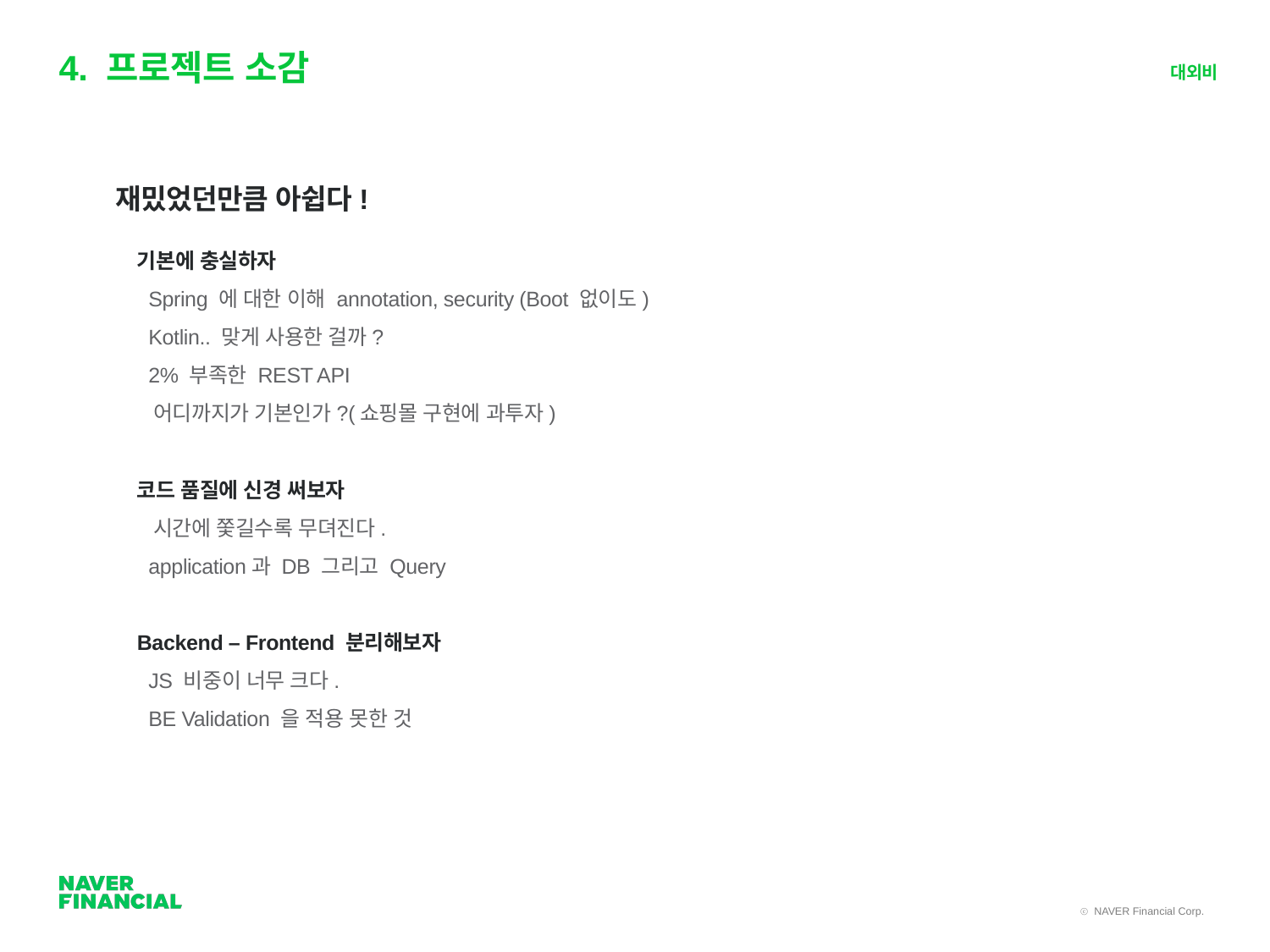

4. 프로젝트 소감

대외비
재밌었던만큼 아쉽다!
기본에 충실하자
  Spring 에 대한 이해 annotation, security (Boot 없이도)
  Kotlin.. 맞게 사용한 걸까?
  2% 부족한 REST API
  어디까지가 기본인가?(쇼핑몰 구현에 과투자)

코드 품질에 신경 써보자
  시간에 쫓길수록 무뎌진다.
  application과 DB 그리고 Query

Backend – Frontend 분리해보자
  JS 비중이 너무 크다.
  BE Validation 을 적용 못한 것